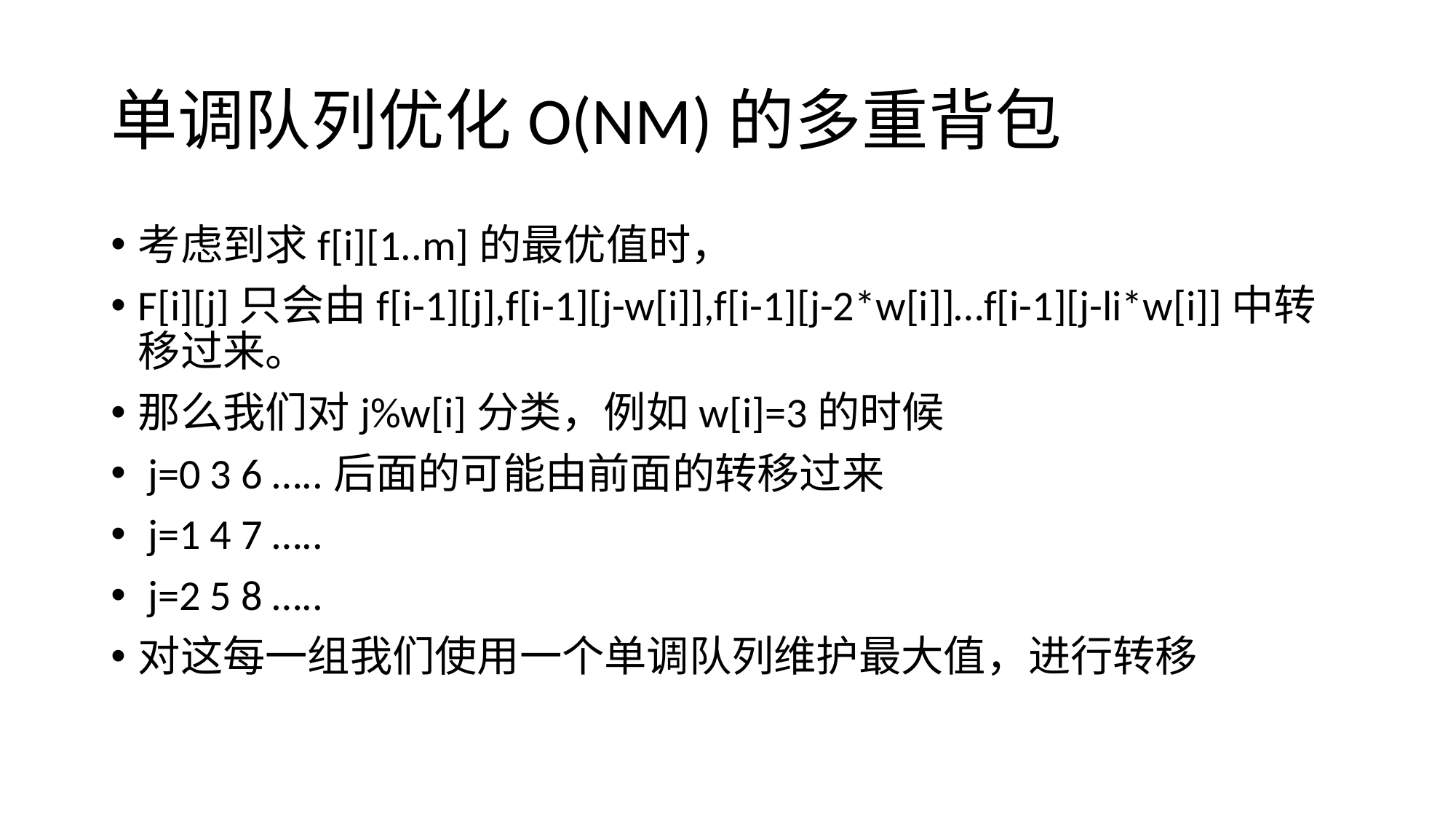

# 单调队列优化O(NM)的多重背包
考虑到求f[i][1..m]的最优值时，
F[i][j]只会由f[i-1][j],f[i-1][j-w[i]],f[i-1][j-2*w[i]]…f[i-1][j-li*w[i]]中转移过来。
那么我们对j%w[i]分类，例如w[i]=3的时候
 j=0 3 6 …..后面的可能由前面的转移过来
 j=1 4 7 …..
 j=2 5 8 …..
对这每一组我们使用一个单调队列维护最大值，进行转移